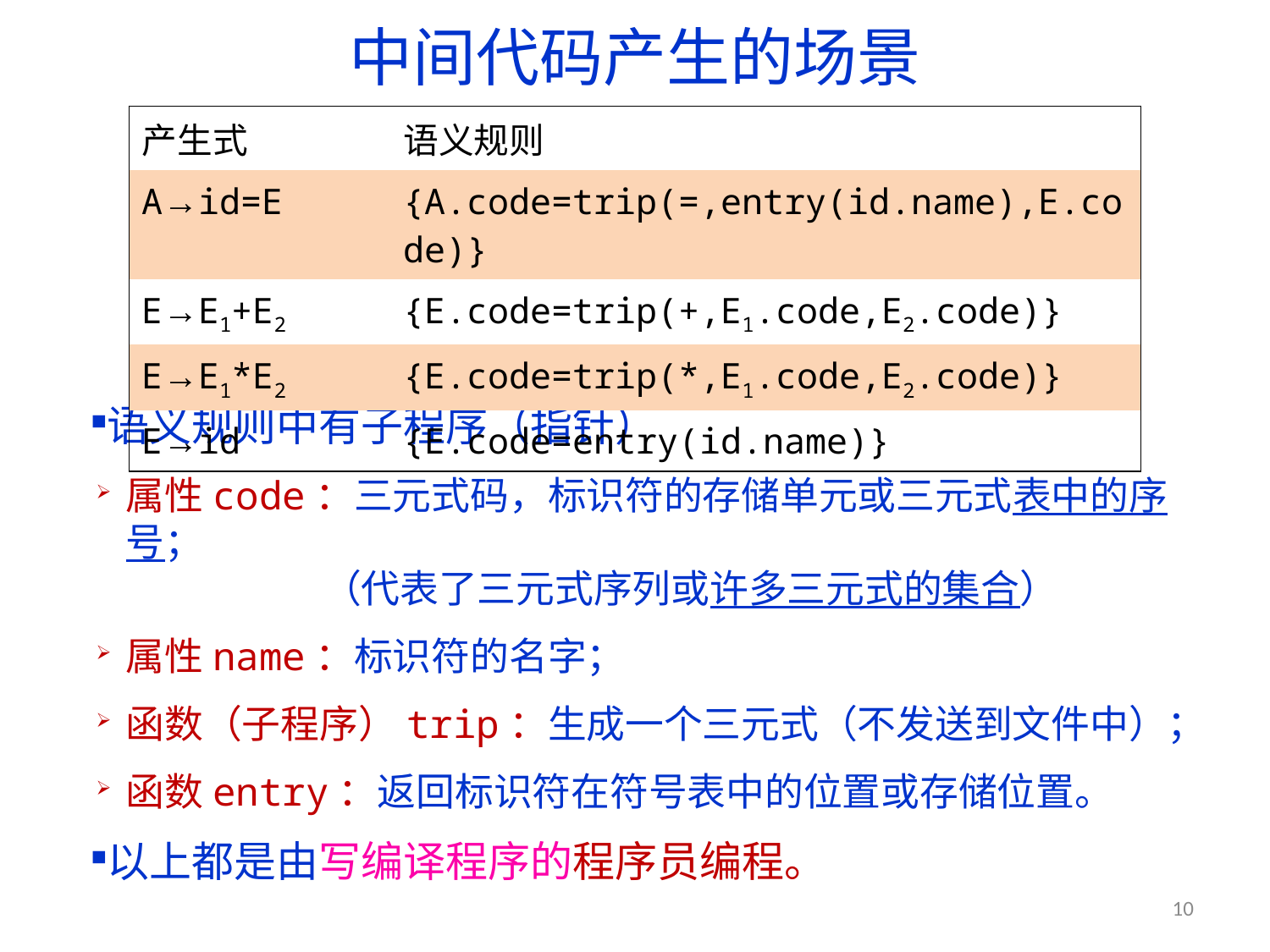

# 中间代码产生的场景
| 产生式 | 语义规则 |
| --- | --- |
| A→id=E | {A.code=trip(=,entry(id.name),E.code)} |
| E→E1+E2 | {E.code=trip(+,E1.code,E2.code)} |
| E→E1\*E2 | {E.code=trip(\*,E1.code,E2.code)} |
| E→id | {E.code=entry(id.name)} |
语义规则中有子程序（指针）
属性code：三元式码，标识符的存储单元或三元式表中的序号；
（代表了三元式序列或许多三元式的集合）
属性name：标识符的名字；
函数（子程序）trip：生成一个三元式（不发送到文件中）；
函数entry：返回标识符在符号表中的位置或存储位置。
以上都是由写编译程序的程序员编程。
10